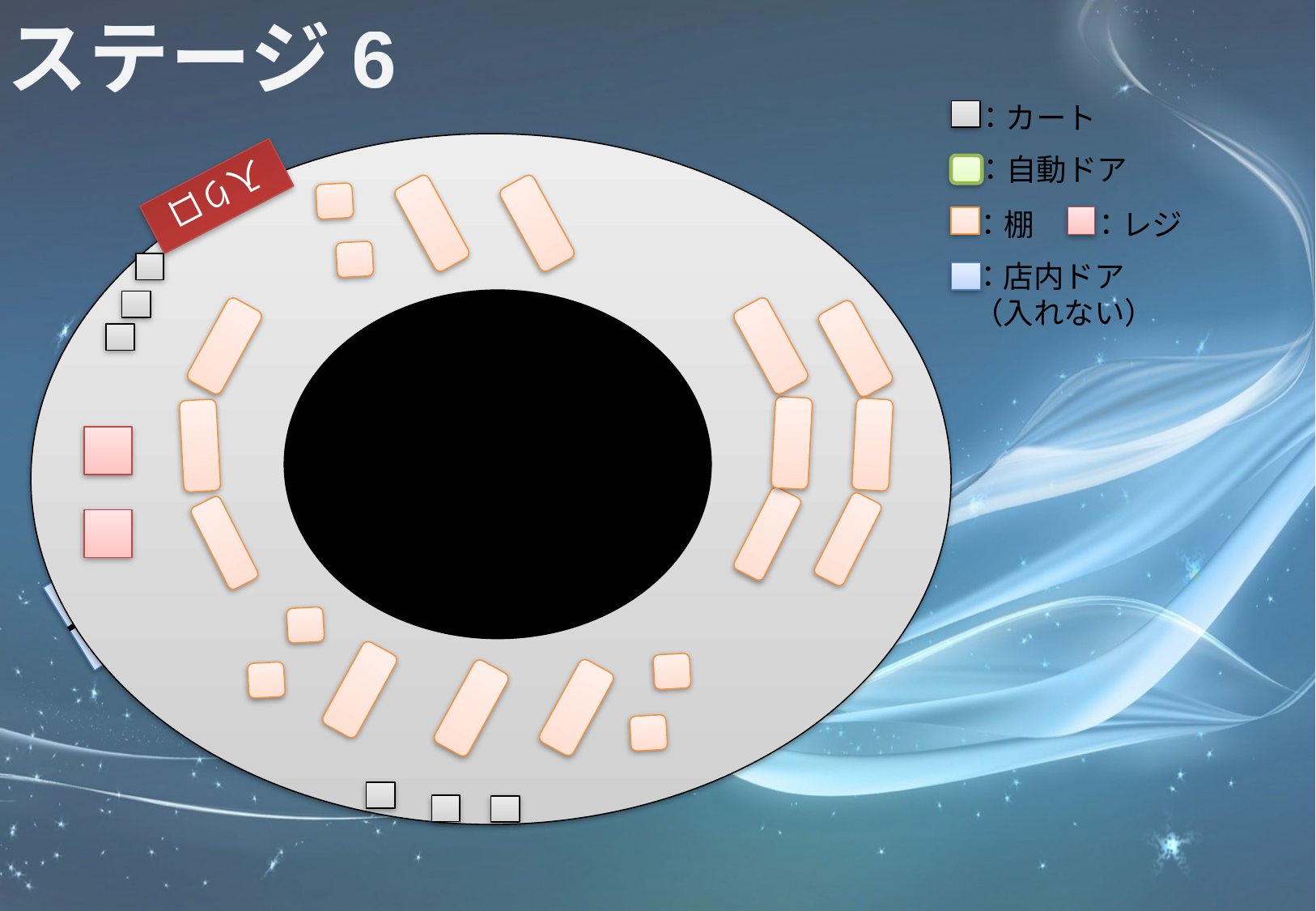

ステージ6
：カート

入り口
：自動ドア

：レジ
：棚

：店内ドア
（入れない）